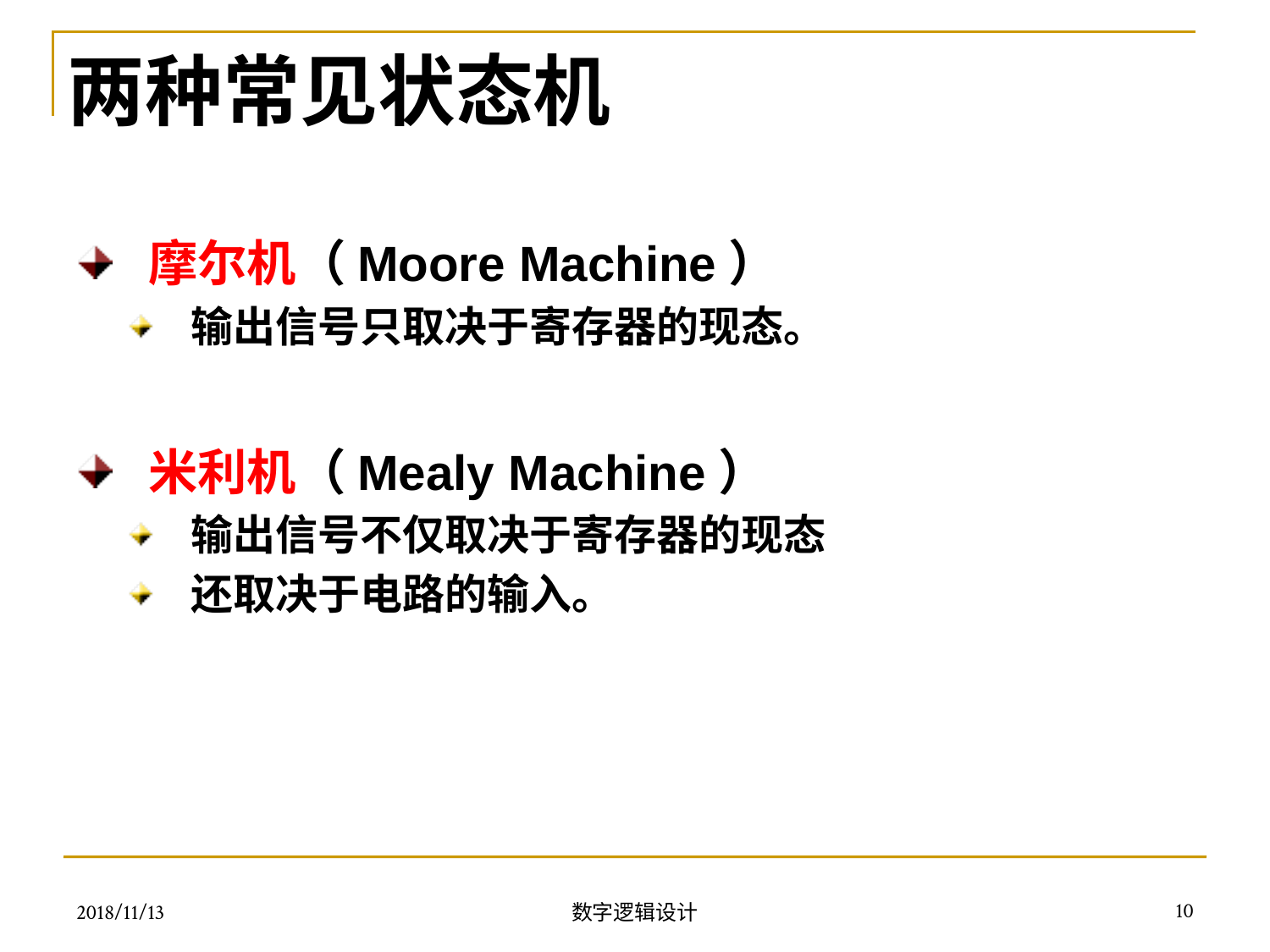

两种常见状态机
 摩尔机（Moore Machine）
 输出信号只取决于寄存器的现态。

 米利机（Mealy Machine）
 输出信号不仅取决于寄存器的现态
 还取决于电路的输入。
2018/11/13
10
数字逻辑设计